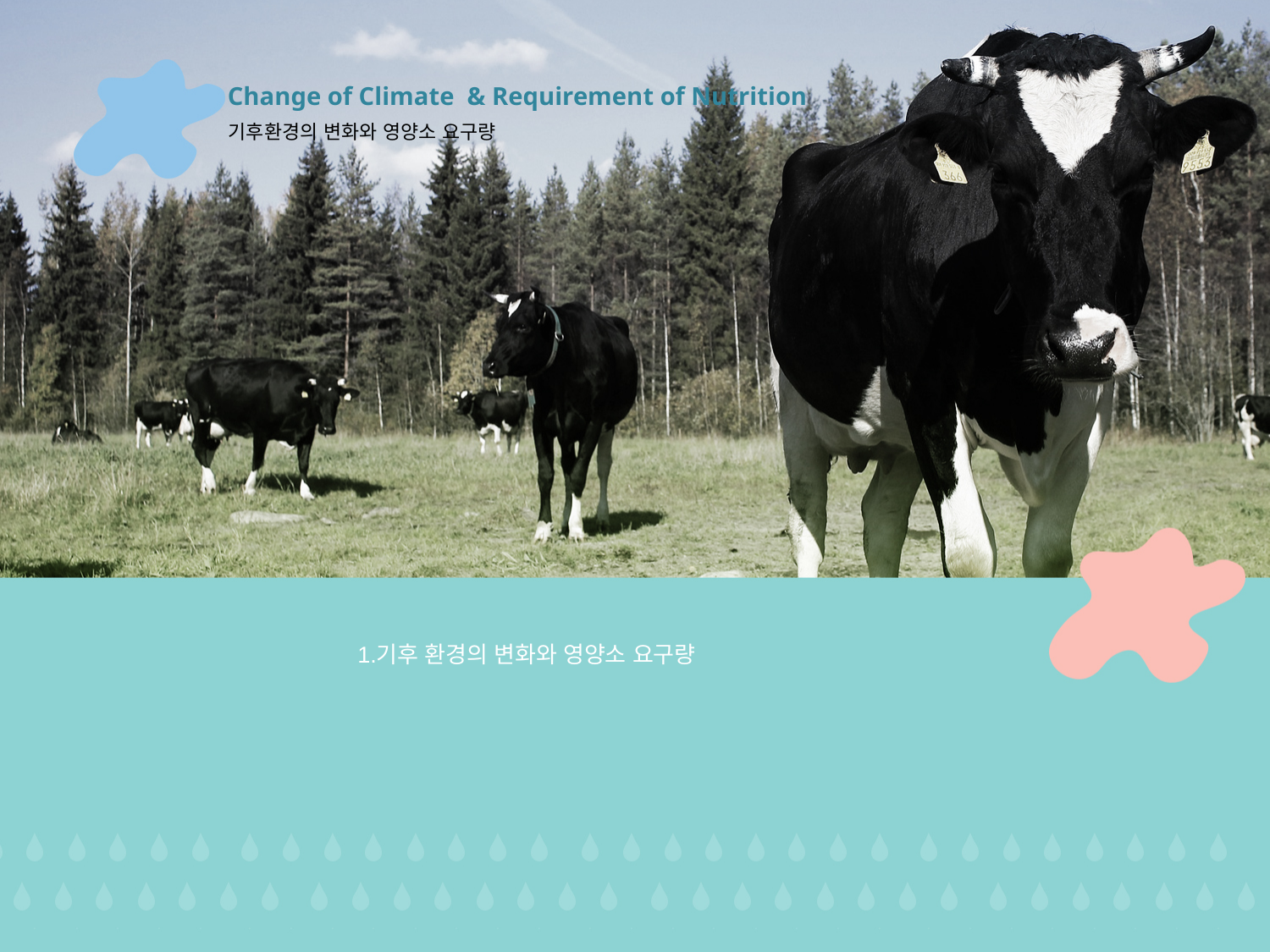

Change of Climate  & Requirement of Nutrition
기후환경의 변화와 영양소 요구량
기후 환경의 변화와 영양소 요구량